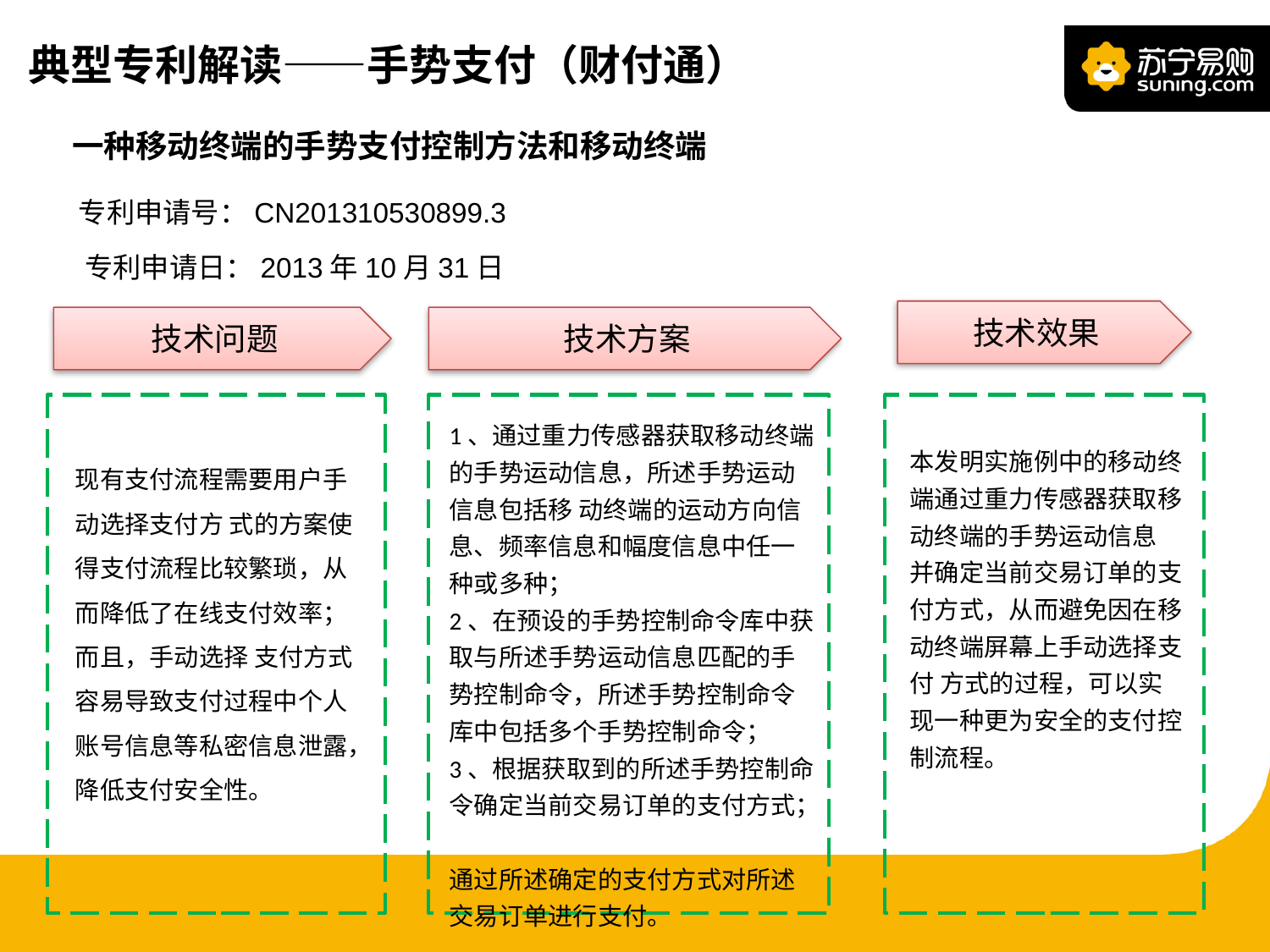

典型专利解读——手势支付（财付通）
一种移动终端的手势支付控制方法和移动终端
专利申请号：CN201310530899.3
专利申请日：2013年10月31日
技术效果
技术问题
技术方案

1、通过重力传感器获取移动终端的手势运动信息，所述手势运动信息包括移 动终端的运动方向信息、频率信息和幅度信息中任一种或多种；
2、在预设的手势控制命令库中获取与所述手势运动信息匹配的手势控制命令，所述手势控制命令库中包括多个手势控制命令；
3、根据获取到的所述手势控制命令确定当前交易订单的支付方式；
通过所述确定的支付方式对所述交易订单进行支付。
本发明实施例中的移动终端通过重力传感器获取移动终端的手势运动信息 并确定当前交易订单的支付方式，从而避免因在移动终端屏幕上手动选择支付 方式的过程，可以实现一种更为安全的支付控制流程。
现有支付流程需要用户手动选择支付方 式的方案使得支付流程比较繁琐，从而降低了在线支付效率；而且，手动选择 支付方式容易导致支付过程中个人账号信息等私密信息泄露，降低支付安全性。